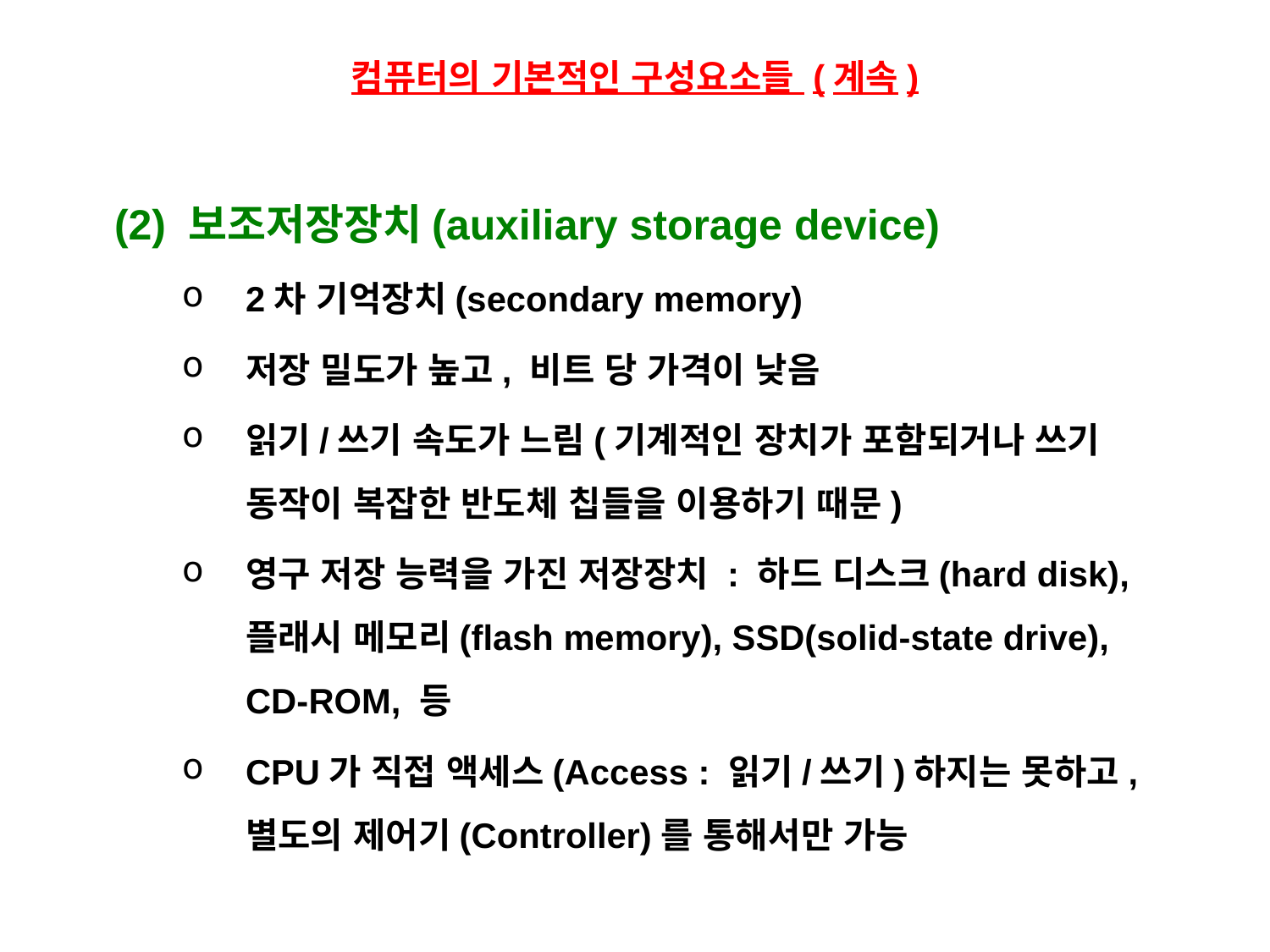

# 컴퓨터의 기본적인 구성요소들 (계속)
     (2) 보조저장장치(auxiliary storage device)
2차 기억장치(secondary memory)
저장 밀도가 높고, 비트 당 가격이 낮음
읽기/쓰기 속도가 느림(기계적인 장치가 포함되거나 쓰기 동작이 복잡한 반도체 칩들을 이용하기 때문)
영구 저장 능력을 가진 저장장치 : 하드 디스크(hard disk), 플래시 메모리(flash memory), SSD(solid-state drive),
CD-ROM, 등
CPU가 직접 액세스(Access : 읽기/쓰기)하지는 못하고, 별도의 제어기(Controller)를 통해서만 가능